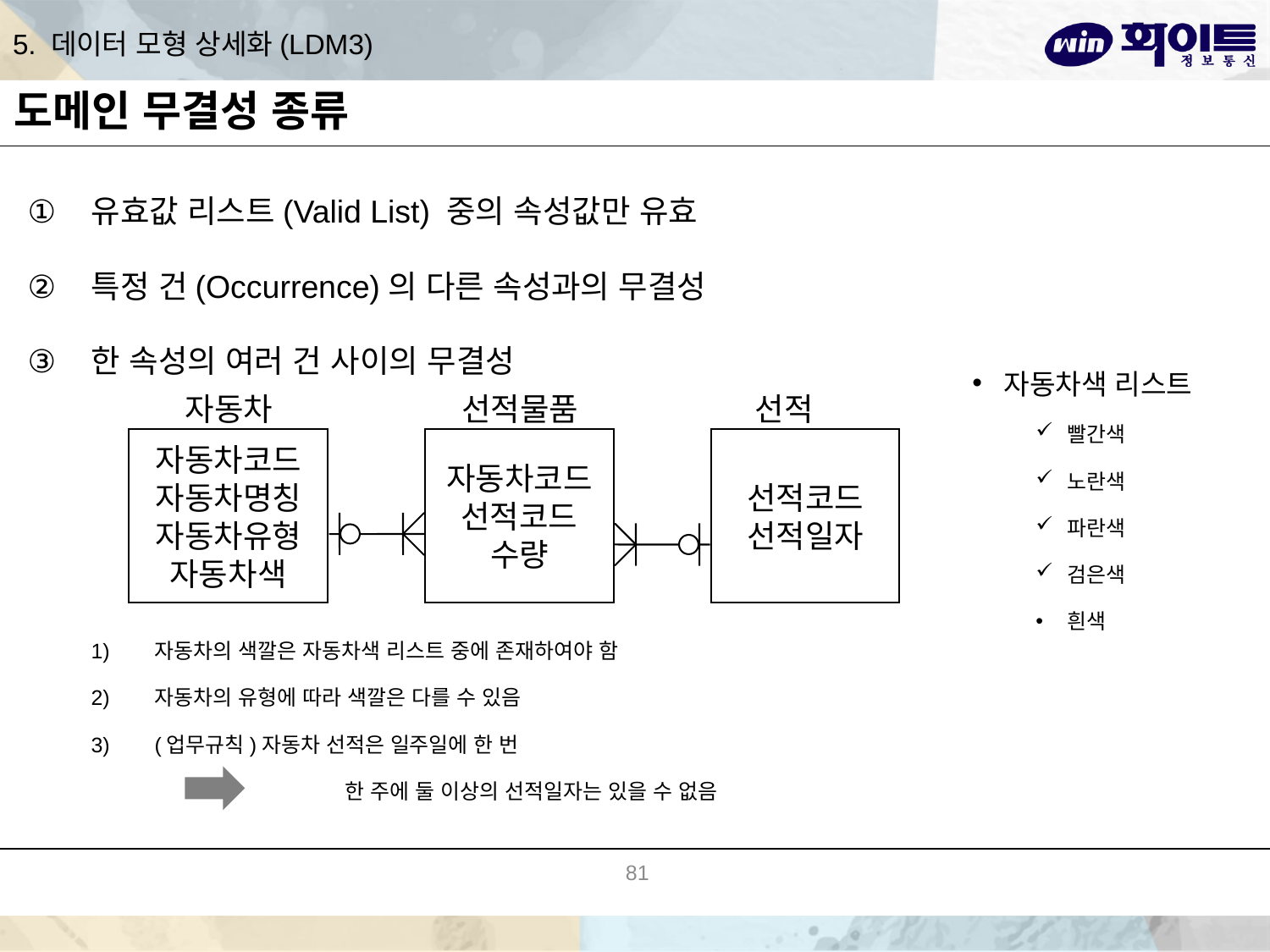

# 5. 데이터 모형 상세화(LDM3)
도메인 무결성 종류
유효값 리스트(Valid List) 중의 속성값만 유효
특정 건(Occurrence)의 다른 속성과의 무결성
한 속성의 여러 건 사이의 무결성

자동차의 색깔은 자동차색 리스트 중에 존재하여야 함
자동차의 유형에 따라 색깔은 다를 수 있음
(업무규칙)자동차 선적은 일주일에 한 번
		한 주에 둘 이상의 선적일자는 있을 수 없음

자동차색 리스트
빨간색
노란색
파란색
검은색
흰색
자동차
선적물품
선적
자동차코드
자동차명칭
자동차유형
자동차색
자동차코드
선적코드
수량
선적코드
선적일자

81